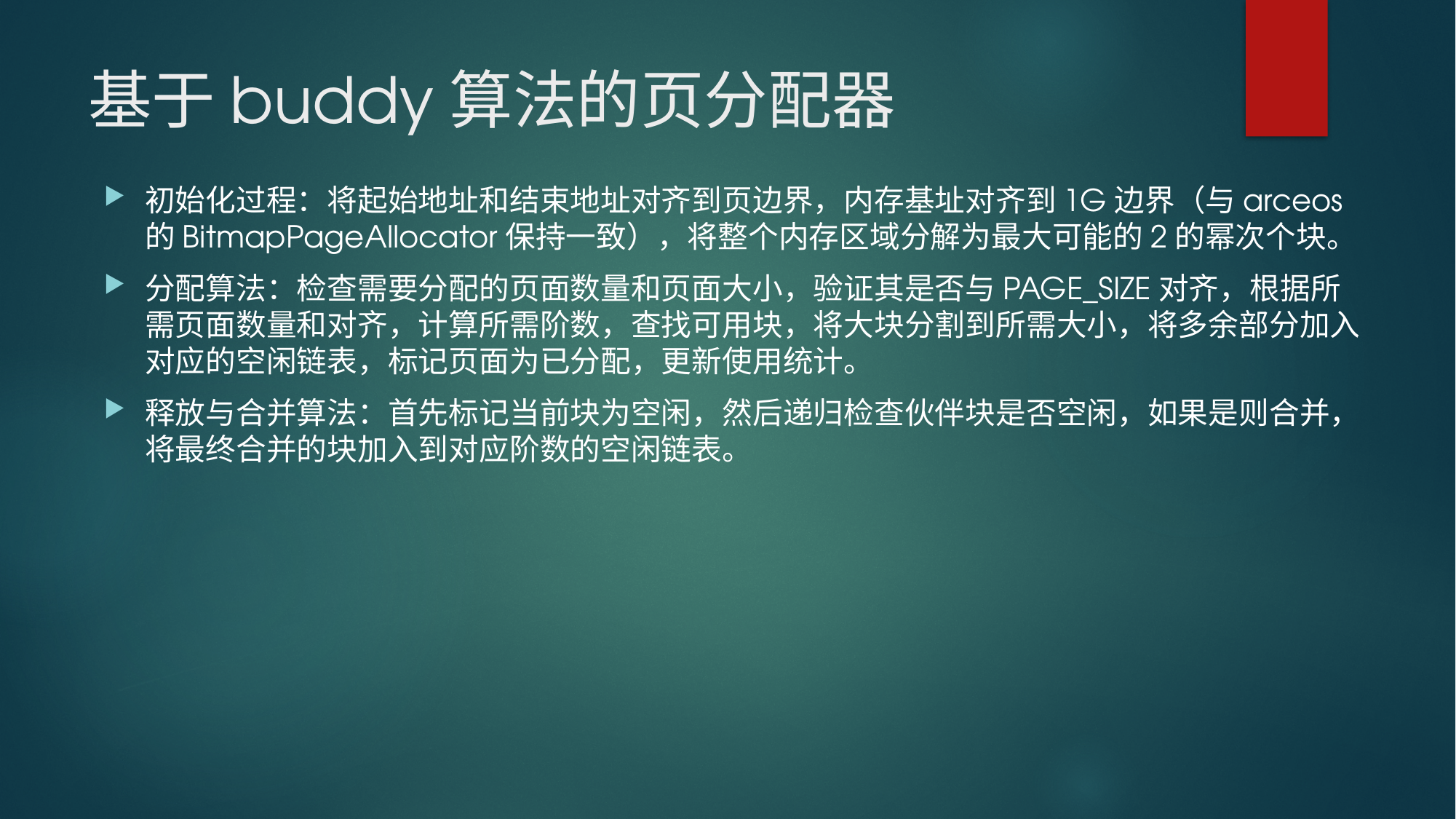

# 基于buddy算法的页分配器
初始化过程：将起始地址和结束地址对齐到页边界，内存基址对齐到1G边界（与arceos的BitmapPageAllocator保持一致），将整个内存区域分解为最大可能的2的幂次个块。
分配算法：检查需要分配的页面数量和页面大小，验证其是否与PAGE_SIZE对齐，根据所需页面数量和对齐，计算所需阶数，查找可用块，将大块分割到所需大小，将多余部分加入对应的空闲链表，标记页面为已分配，更新使用统计。
释放与合并算法：首先标记当前块为空闲，然后递归检查伙伴块是否空闲，如果是则合并，将最终合并的块加入到对应阶数的空闲链表。